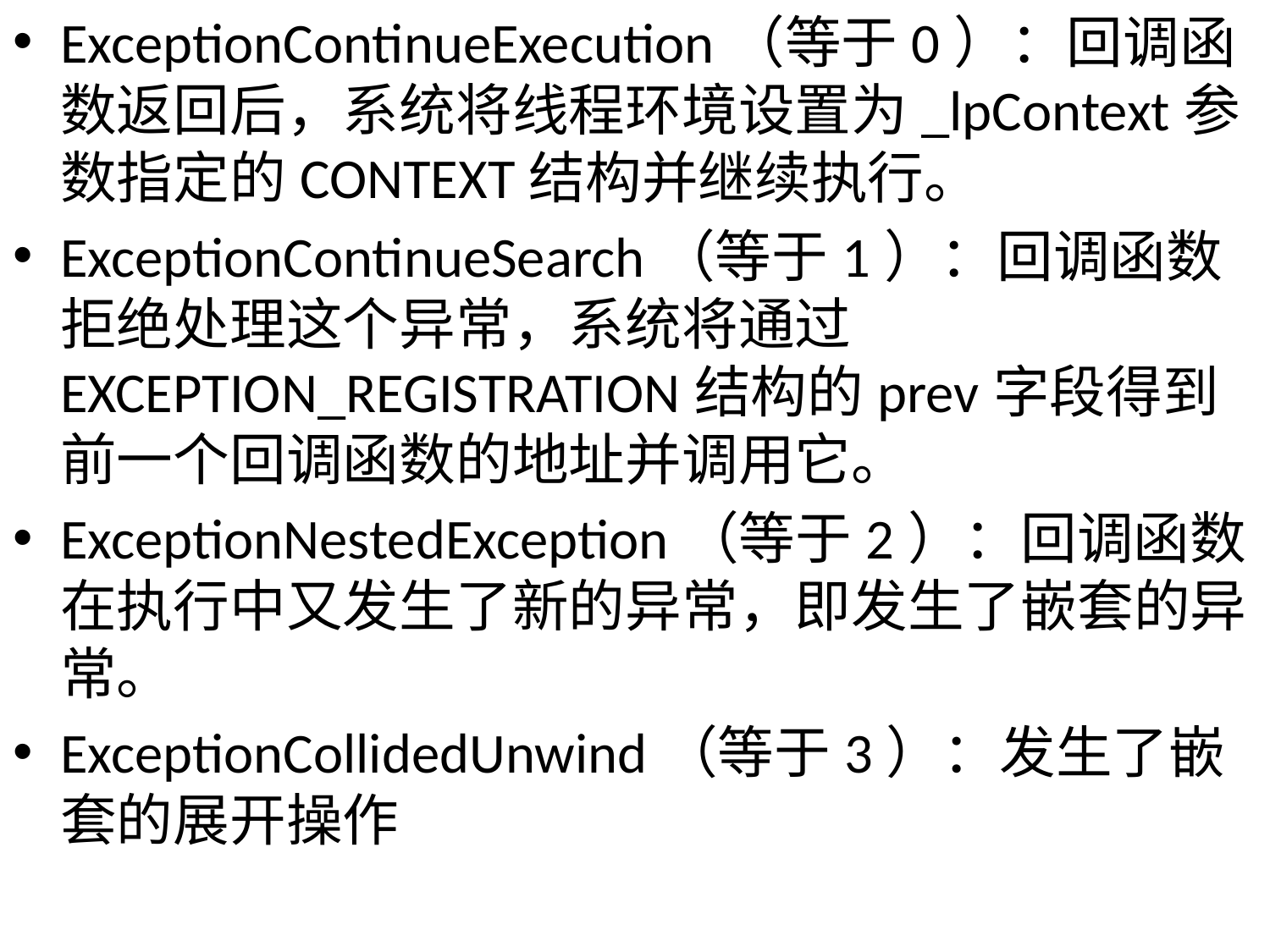

ExceptionContinueExecution（等于0）：回调函数返回后，系统将线程环境设置为_lpContext参数指定的CONTEXT结构并继续执行。
ExceptionContinueSearch（等于1）：回调函数拒绝处理这个异常，系统将通过EXCEPTION_REGISTRATION结构的prev字段得到前一个回调函数的地址并调用它。
ExceptionNestedException（等于2）：回调函数在执行中又发生了新的异常，即发生了嵌套的异常。
ExceptionCollidedUnwind（等于3）：发生了嵌套的展开操作